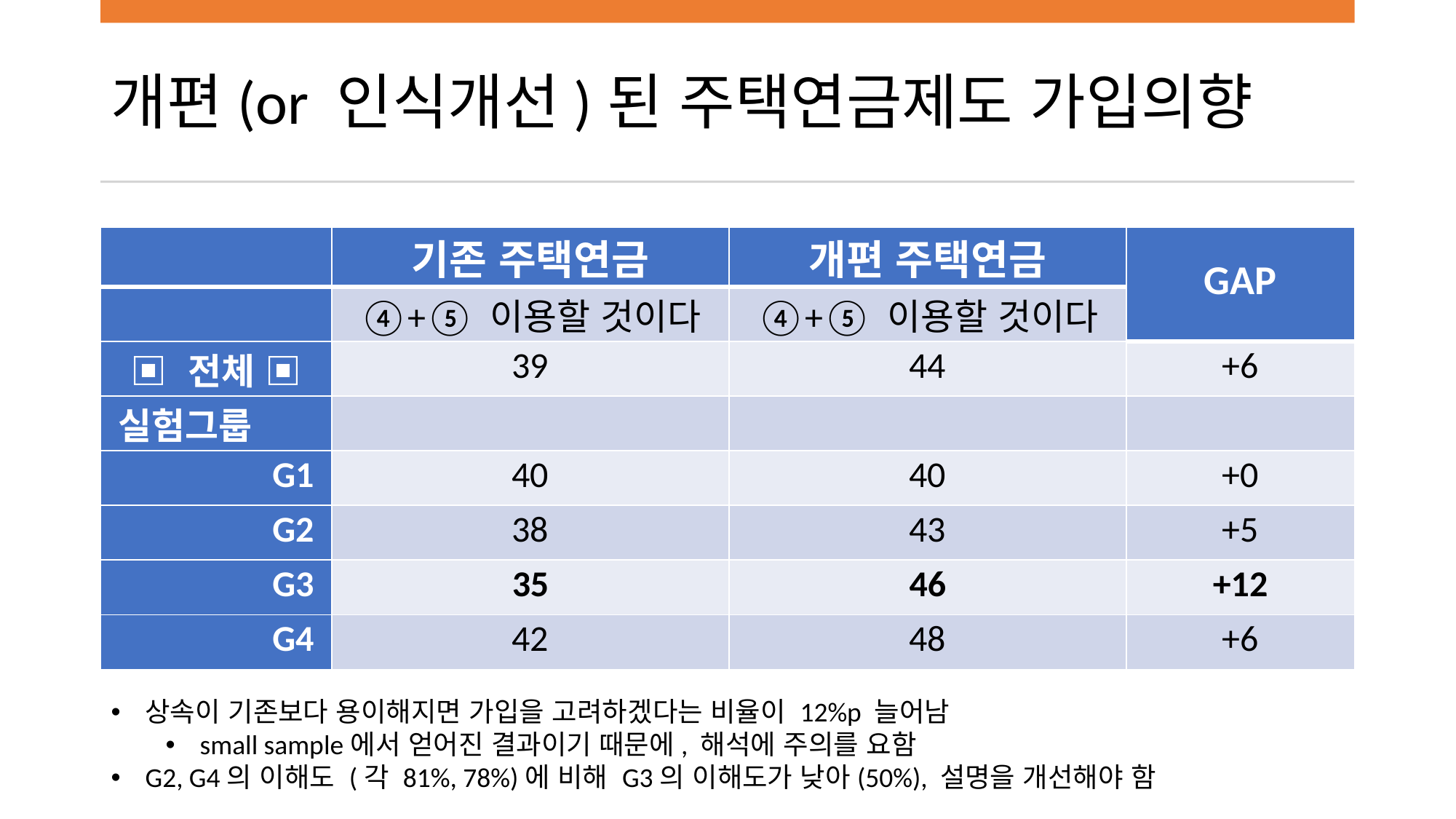

# 개편(or 인식개선)된 주택연금제도 가입의향

|  | 기존 주택연금 | 개편 주택연금 | GAP |
| --- | --- | --- | --- |
|  | ④+⑤ 이용할 것이다 | ④+⑤ 이용할 것이다 |  |
| ▣ 전체 ▣ | 39 | 44 | +6 |
| 실험그룹 |  |  |  |
| G1 | 40 | 40 | +0 |
| G2 | 38 | 43 | +5 |
| G3 | 35 | 46 | +12 |
| G4 | 42 | 48 | +6 |
상속이 기존보다 용이해지면 가입을 고려하겠다는 비율이 12%p 늘어남
small sample에서 얻어진 결과이기 때문에, 해석에 주의를 요함
G2, G4의 이해도 (각 81%, 78%)에 비해 G3의 이해도가 낮아(50%), 설명을 개선해야 함